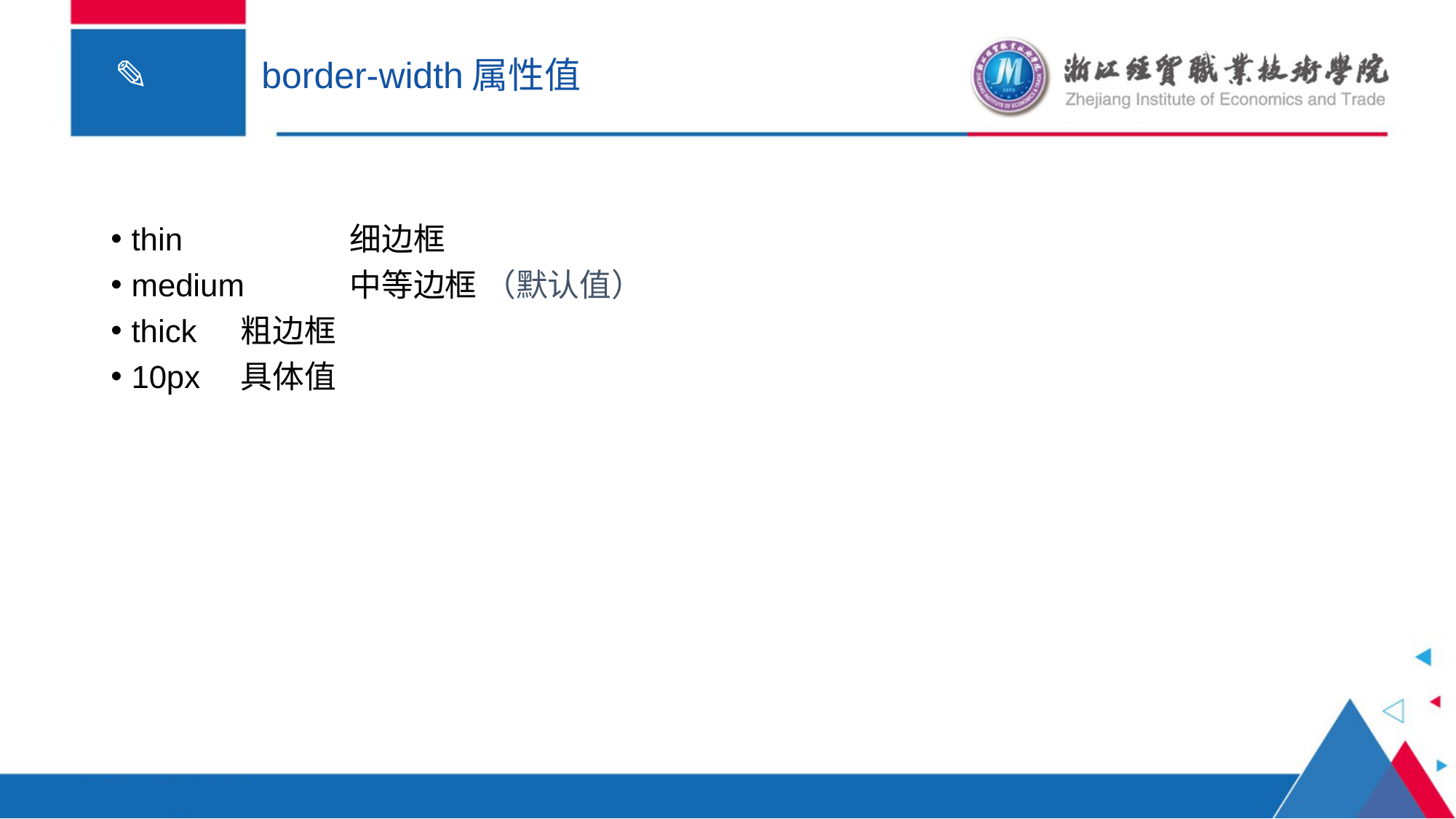

# border-width属性值
thin		细边框
medium	中等边框 （默认值）
thick	粗边框
10px	具体值